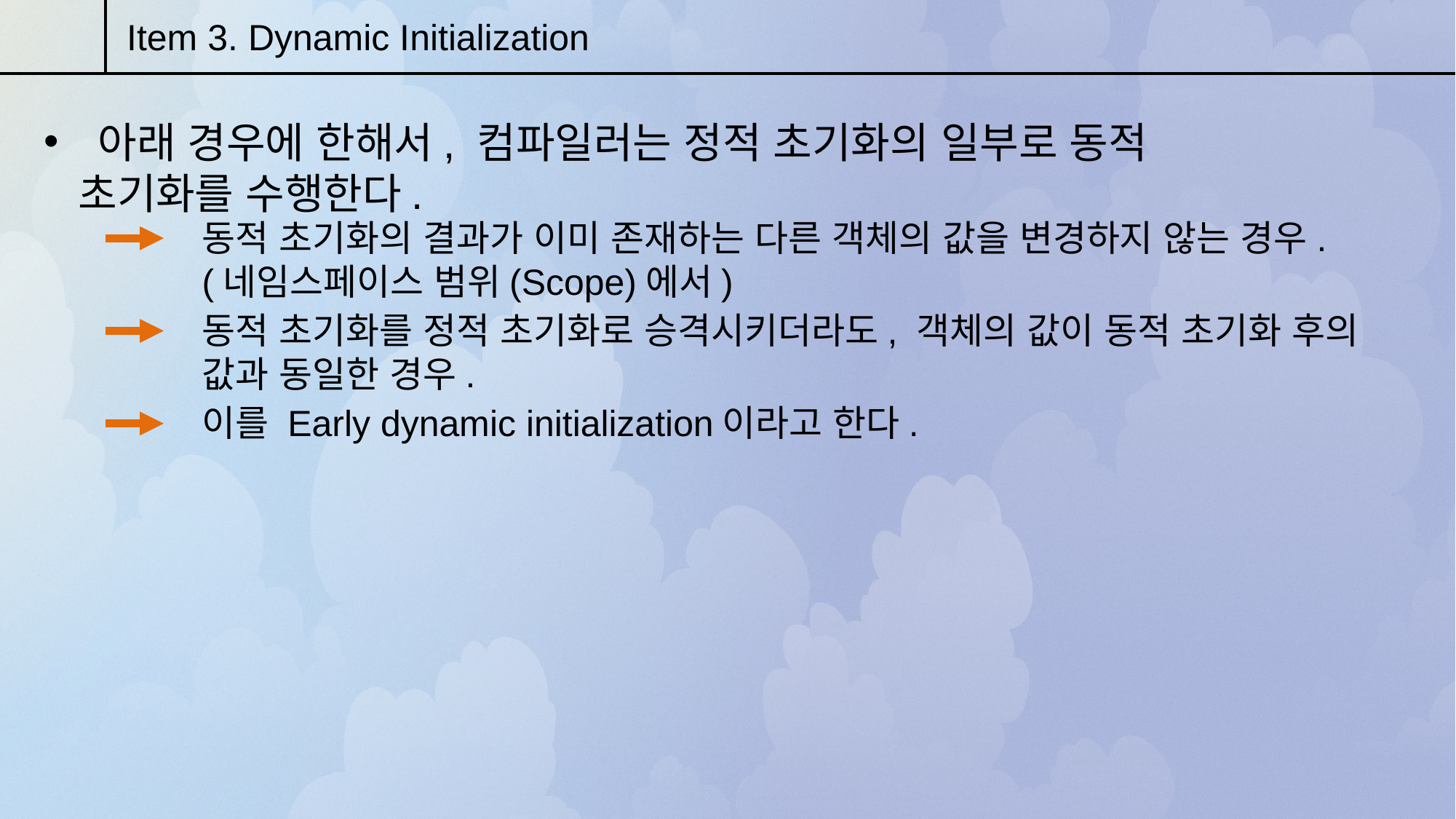

Item 3. Dynamic Initialization
 아래 경우에 한해서, 컴파일러는 정적 초기화의 일부로 동적 초기화를 수행한다.
동적 초기화의 결과가 이미 존재하는 다른 객체의 값을 변경하지 않는 경우. (네임스페이스 범위(Scope)에서)
동적 초기화를 정적 초기화로 승격시키더라도, 객체의 값이 동적 초기화 후의 값과 동일한 경우.
이를 Early dynamic initialization이라고 한다.